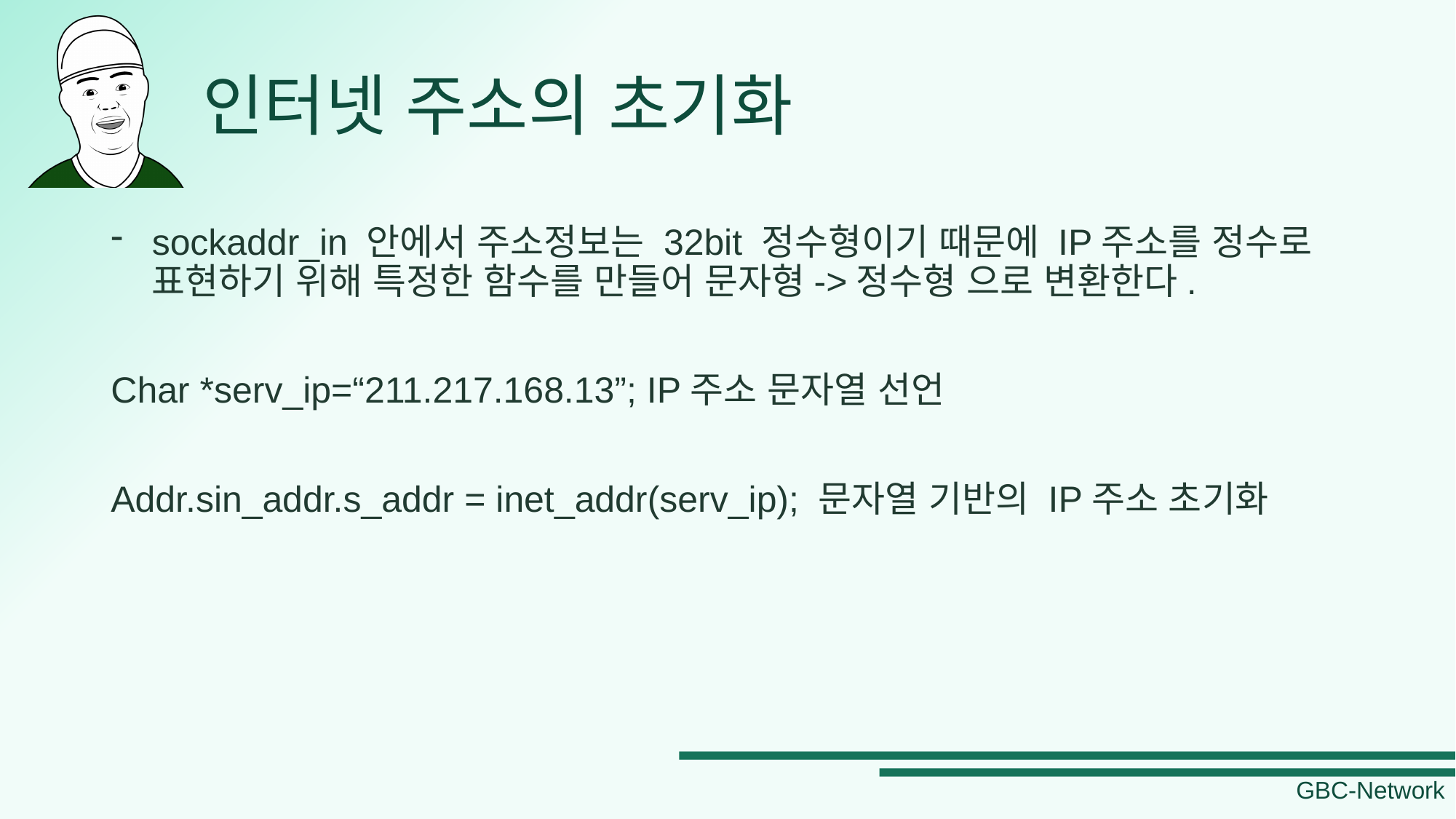

# 인터넷 주소의 초기화
sockaddr_in 안에서 주소정보는 32bit 정수형이기 때문에 IP주소를 정수로 표현하기 위해 특정한 함수를 만들어 문자형->정수형 으로 변환한다.

Char *serv_ip=“211.217.168.13”; IP주소 문자열 선언

Addr.sin_addr.s_addr = inet_addr(serv_ip); 문자열 기반의 IP주소 초기화